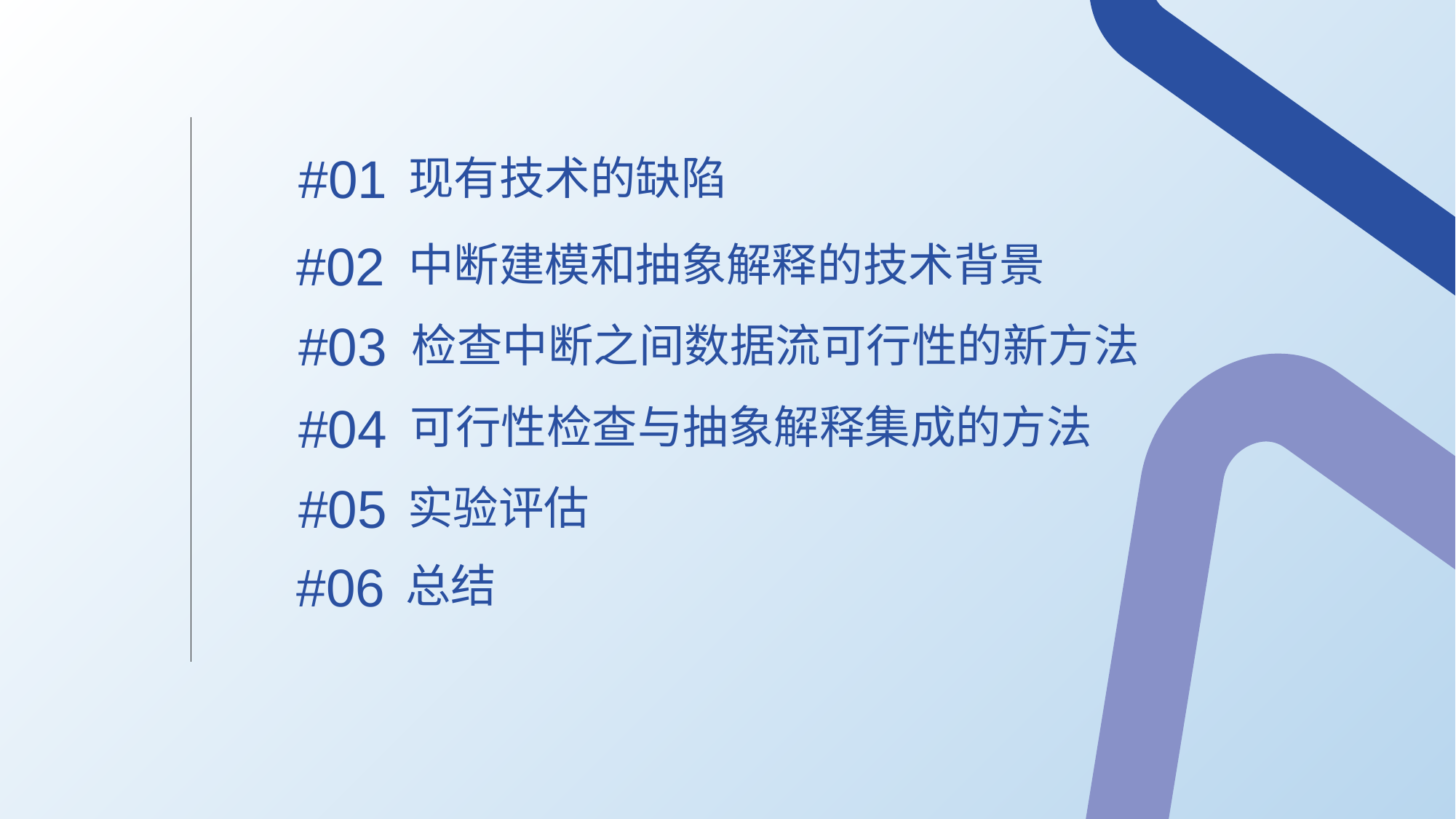

#01
现有技术的缺陷
#02
中断建模和抽象解释的技术背景
#03
检查中断之间数据流可行性的新方法
#04
可行性检查与抽象解释集成的方法
#05
实验评估
#06
总结